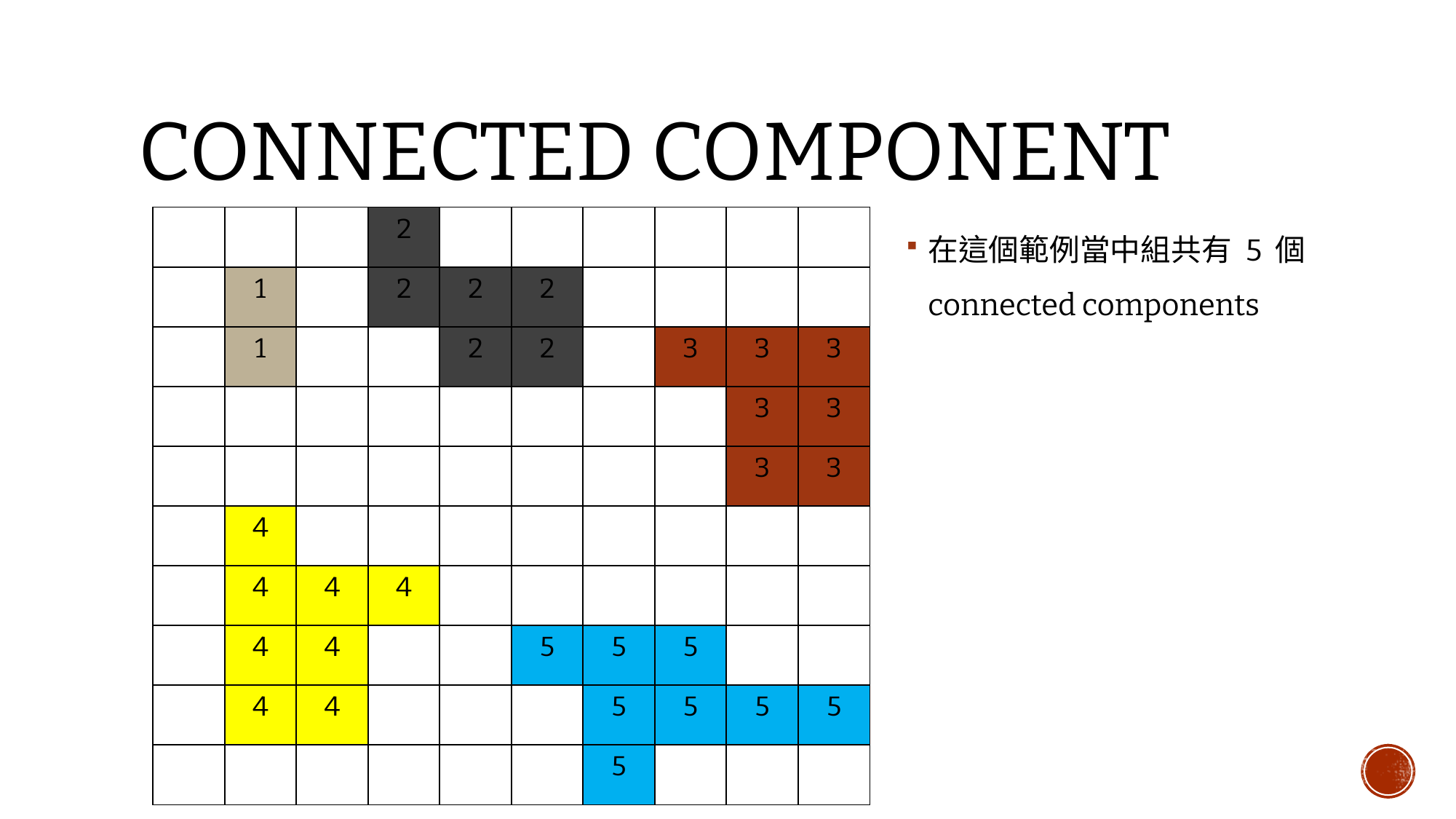

# connected component
|  |  |  | 2 |  |  |  |  |  |  |
| --- | --- | --- | --- | --- | --- | --- | --- | --- | --- |
|  | 1 |  | 2 | 2 | 2 |  |  |  |  |
|  | 1 |  |  | 2 | 2 |  | 3 | 3 | 3 |
|  |  |  |  |  |  |  |  | 3 | 3 |
|  |  |  |  |  |  |  |  | 3 | 3 |
|  | 4 |  |  |  |  |  |  |  |  |
|  | 4 | 4 | 4 |  |  |  |  |  |  |
|  | 4 | 4 |  |  | 5 | 5 | 5 |  |  |
|  | 4 | 4 |  |  |  | 5 | 5 | 5 | 5 |
|  |  |  |  |  |  | 5 |  |  |  |
在這個範例當中組共有 5 個 connected components